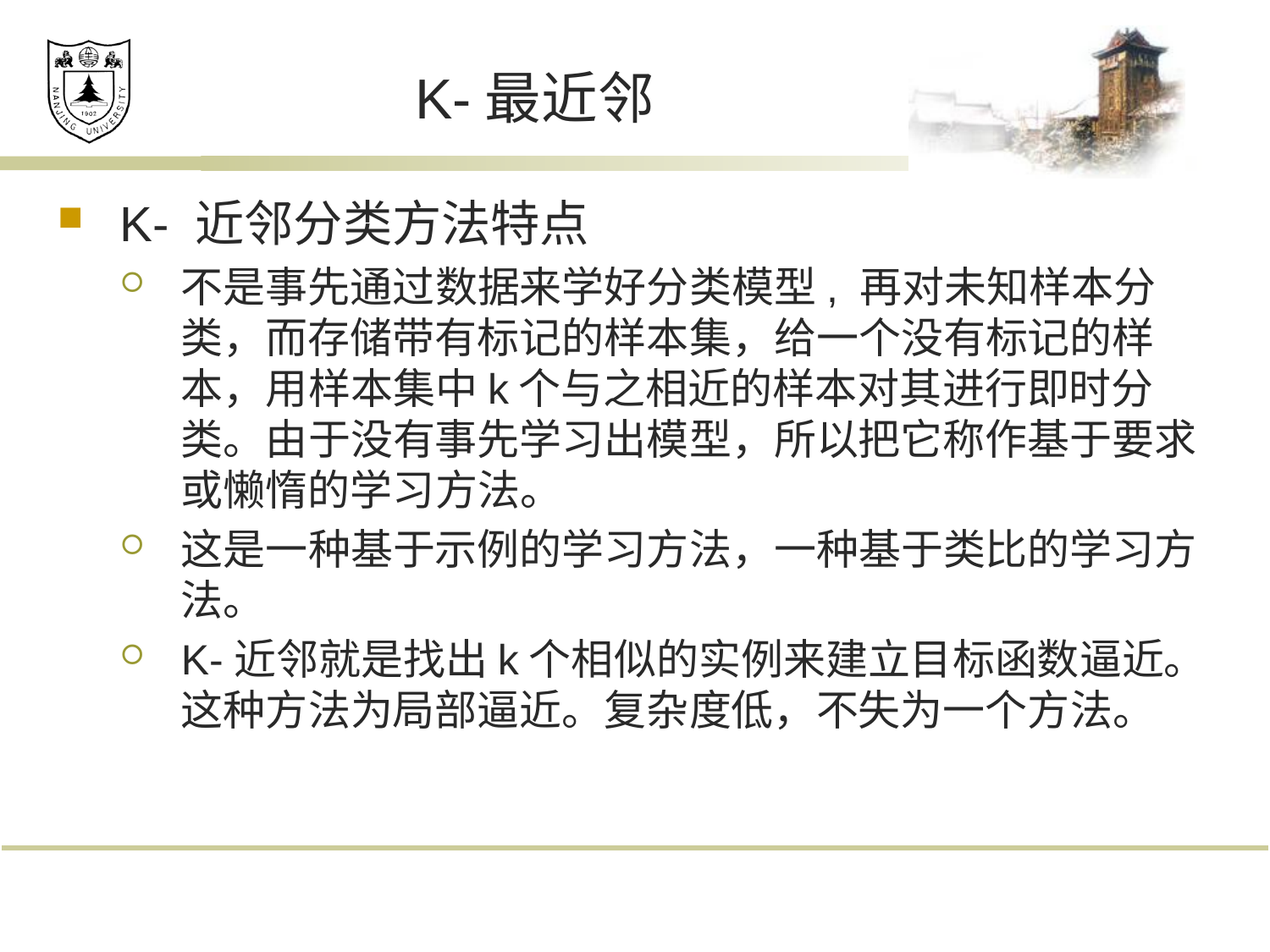

# K-最近邻
K- 近邻分类方法特点
不是事先通过数据来学好分类模型, 再对未知样本分类，而存储带有标记的样本集，给一个没有标记的样本，用样本集中k个与之相近的样本对其进行即时分类。由于没有事先学习出模型，所以把它称作基于要求或懒惰的学习方法。
这是一种基于示例的学习方法，一种基于类比的学习方法。
K-近邻就是找出k个相似的实例来建立目标函数逼近。这种方法为局部逼近。复杂度低，不失为一个方法。